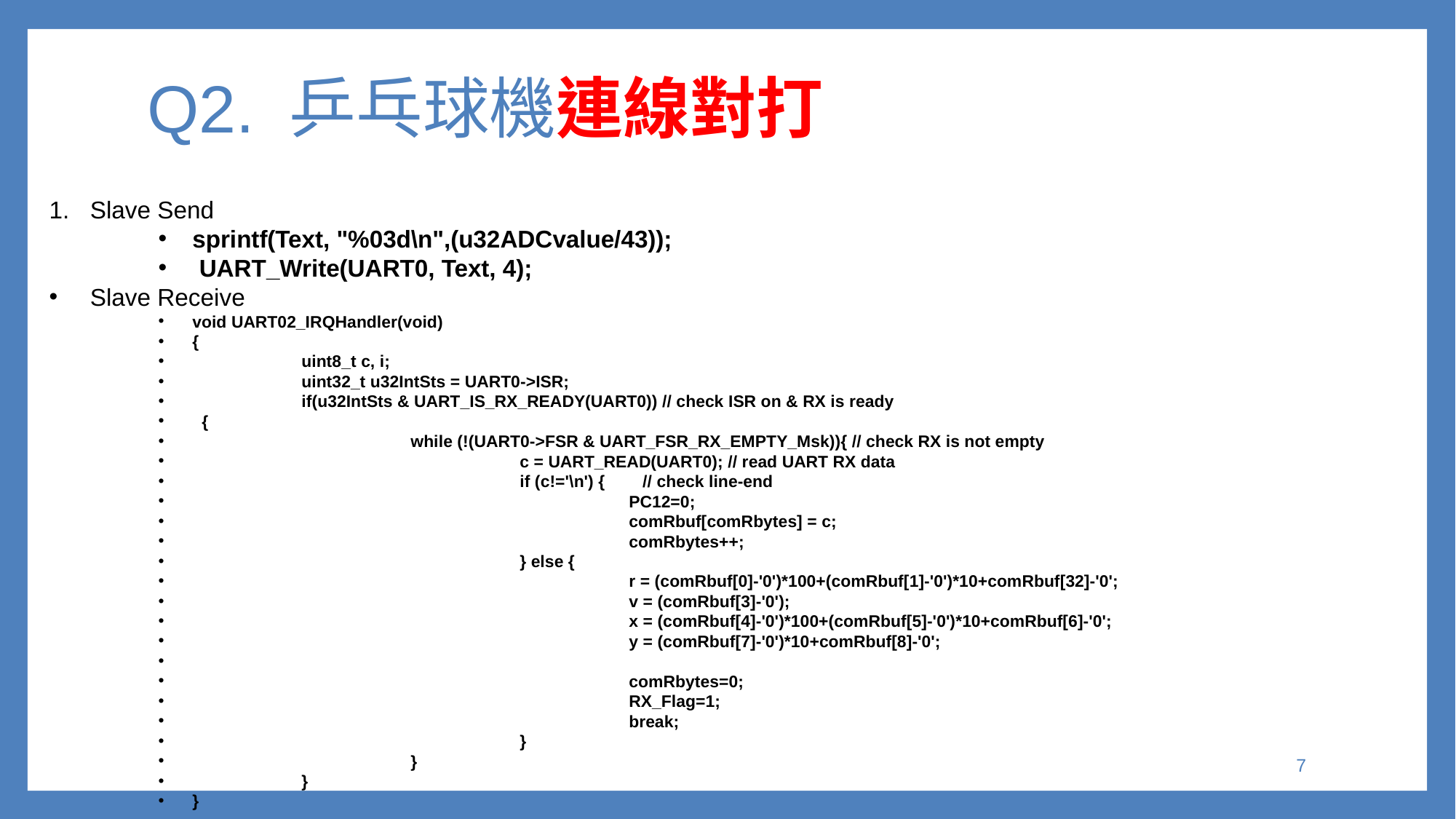

# Q2. 乒乓球機連線對打
Slave Send
sprintf(Text, "%03d\n",(u32ADCvalue/43));
UART_Write(UART0, Text, 4);
Slave Receive
void UART02_IRQHandler(void)
{
	uint8_t c, i;
	uint32_t u32IntSts = UART0->ISR;
	if(u32IntSts & UART_IS_RX_READY(UART0)) // check ISR on & RX is ready
  {
		while (!(UART0->FSR & UART_FSR_RX_EMPTY_Msk)){ // check RX is not empty
			c = UART_READ(UART0); // read UART RX data
			if (c!='\n') {        // check line-end
				PC12=0;
				comRbuf[comRbytes] = c;
				comRbytes++;
			} else {
				r = (comRbuf[0]-'0')*100+(comRbuf[1]-'0')*10+comRbuf[32]-'0';
				v = (comRbuf[3]-'0');
				x = (comRbuf[4]-'0')*100+(comRbuf[5]-'0')*10+comRbuf[6]-'0';
				y = (comRbuf[7]-'0')*10+comRbuf[8]-'0';

				comRbytes=0;
				RX_Flag=1;
				break;
			}
		}
	}
}

7